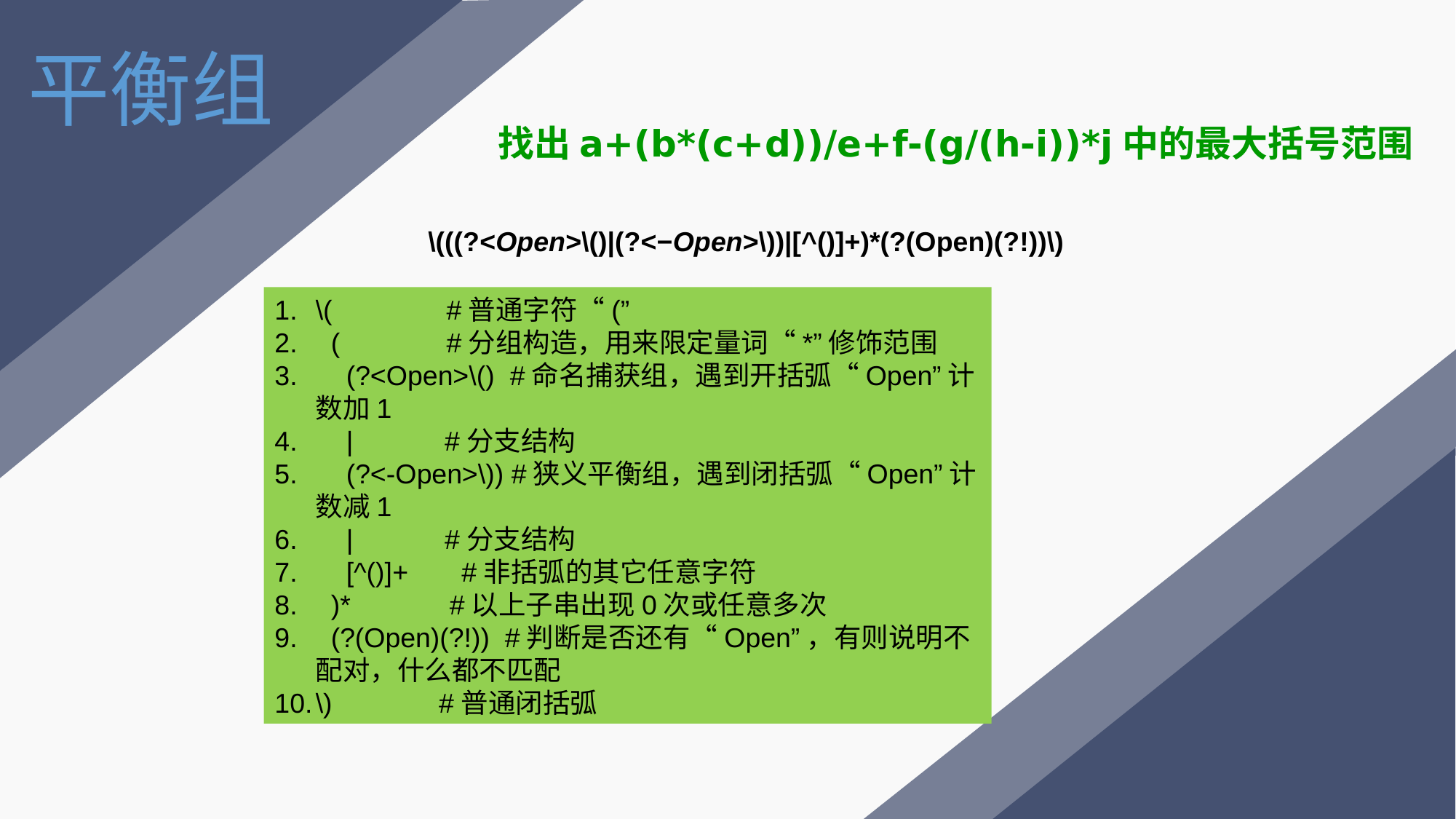

平衡组
找出a+(b*(c+d))/e+f-(g/(h-i))*j中的最大括号范围
\(((?<Open>\()|(?<−Open>\))|[^()]+)*(?(Open)(?!))\)
\(               #普通字符“(”
  (              #分组构造，用来限定量词“*”修饰范围
    (?<Open>\()  #命名捕获组，遇到开括弧“Open”计数加1
    |            #分支结构
    (?<-Open>\)) #狭义平衡组，遇到闭括弧“Open”计数减1
    |            #分支结构
    [^()]+       #非括弧的其它任意字符
  )*             #以上子串出现0次或任意多次
  (?(Open)(?!))  #判断是否还有“Open”，有则说明不配对，什么都不匹配
\)              #普通闭括弧